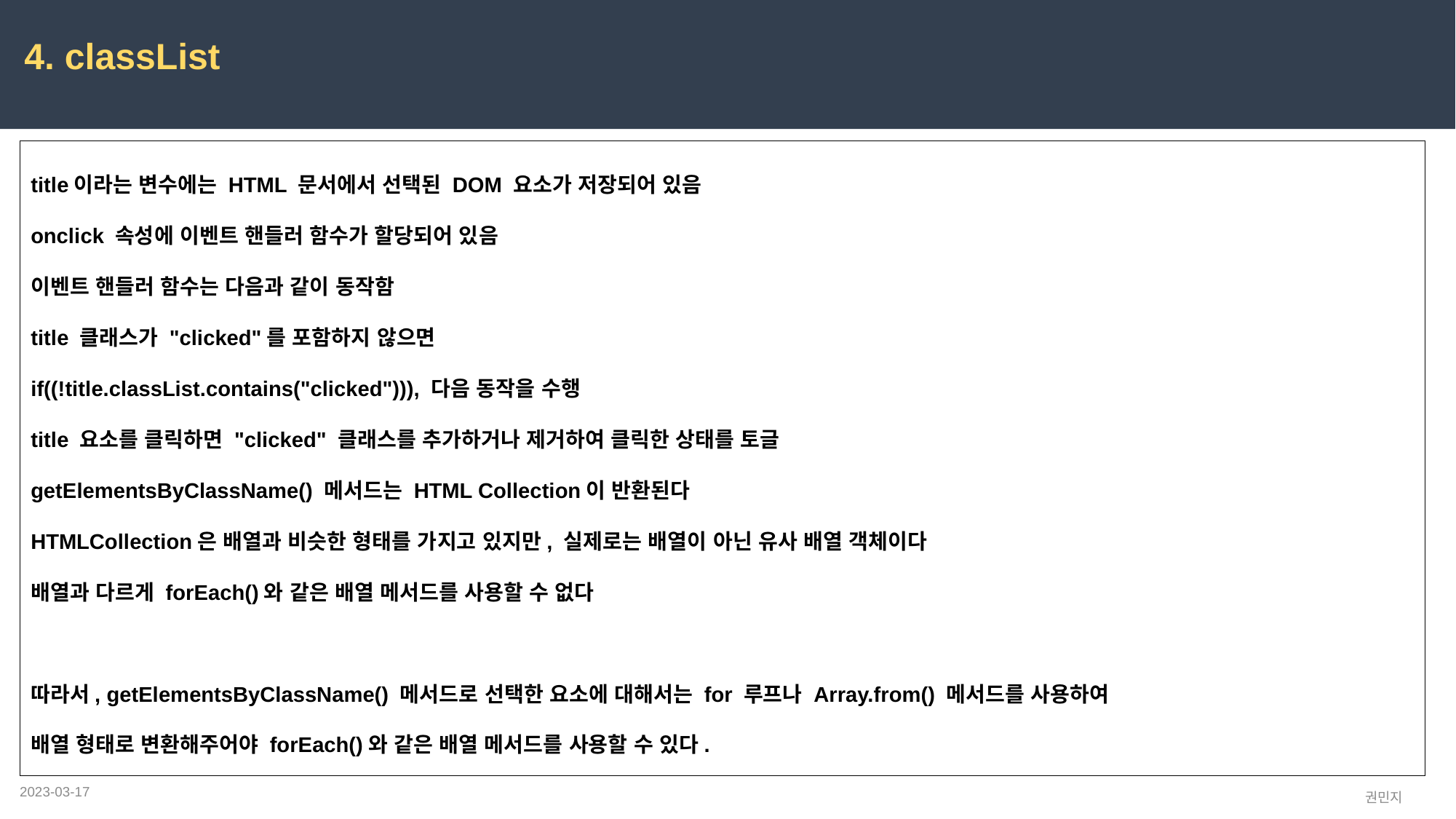

4. classList
title이라는 변수에는 HTML 문서에서 선택된 DOM 요소가 저장되어 있음
onclick 속성에 이벤트 핸들러 함수가 할당되어 있음
이벤트 핸들러 함수는 다음과 같이 동작함
title 클래스가 "clicked"를 포함하지 않으면
if((!title.classList.contains("clicked"))), 다음 동작을 수행
title 요소를 클릭하면 "clicked" 클래스를 추가하거나 제거하여 클릭한 상태를 토글
getElementsByClassName() 메서드는 HTML Collection이 반환된다
HTMLCollection은 배열과 비슷한 형태를 가지고 있지만, 실제로는 배열이 아닌 유사 배열 객체이다
배열과 다르게 forEach()와 같은 배열 메서드를 사용할 수 없다

따라서, getElementsByClassName() 메서드로 선택한 요소에 대해서는 for 루프나 Array.from() 메서드를 사용하여
배열 형태로 변환해주어야 forEach()와 같은 배열 메서드를 사용할 수 있다.
2023-03-17
권민지